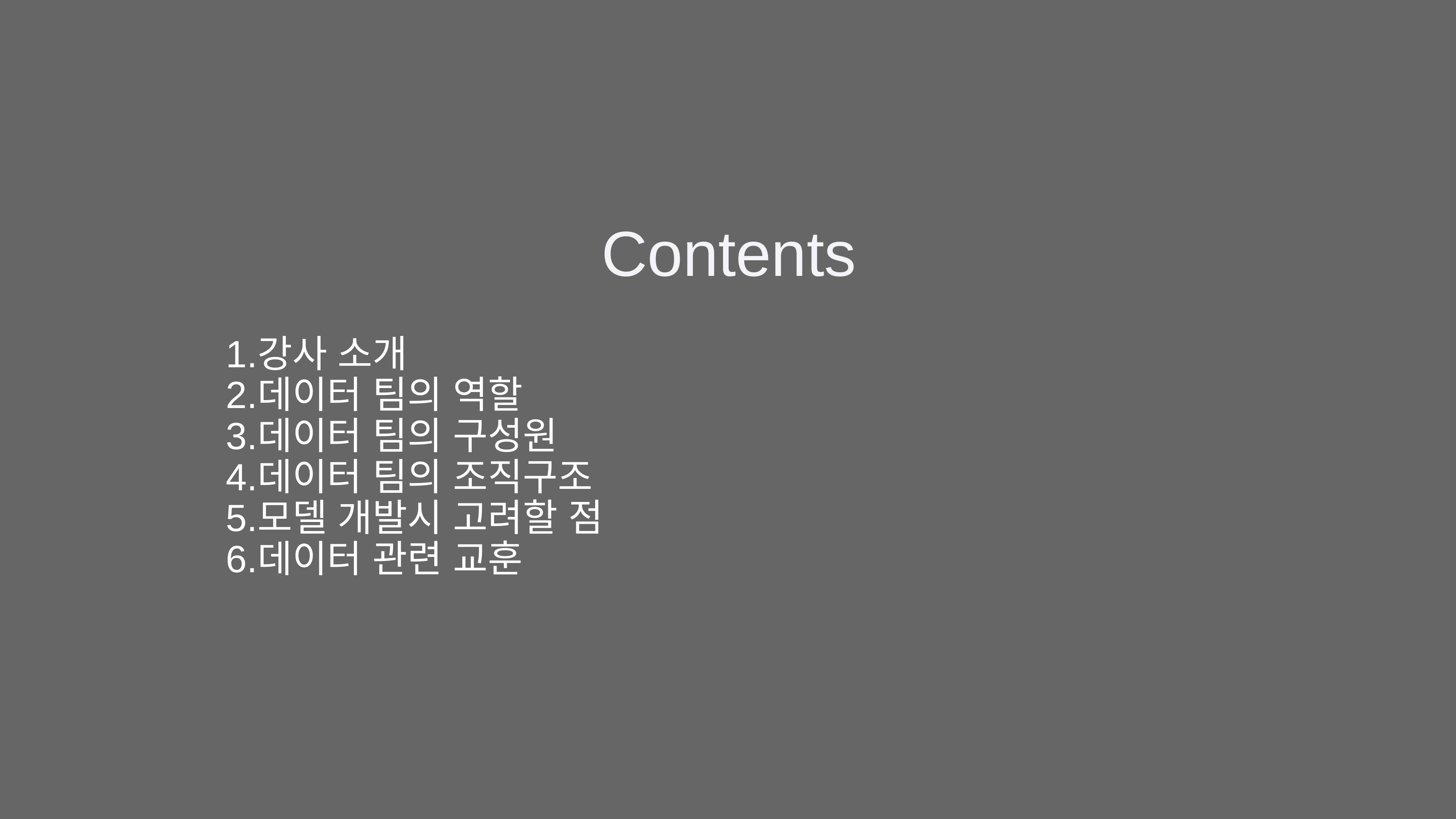

# Contents
강사 소개
데이터 팀의 역할
데이터 팀의 구성원
데이터 팀의 조직구조
모델 개발시 고려할 점
데이터 관련 교훈